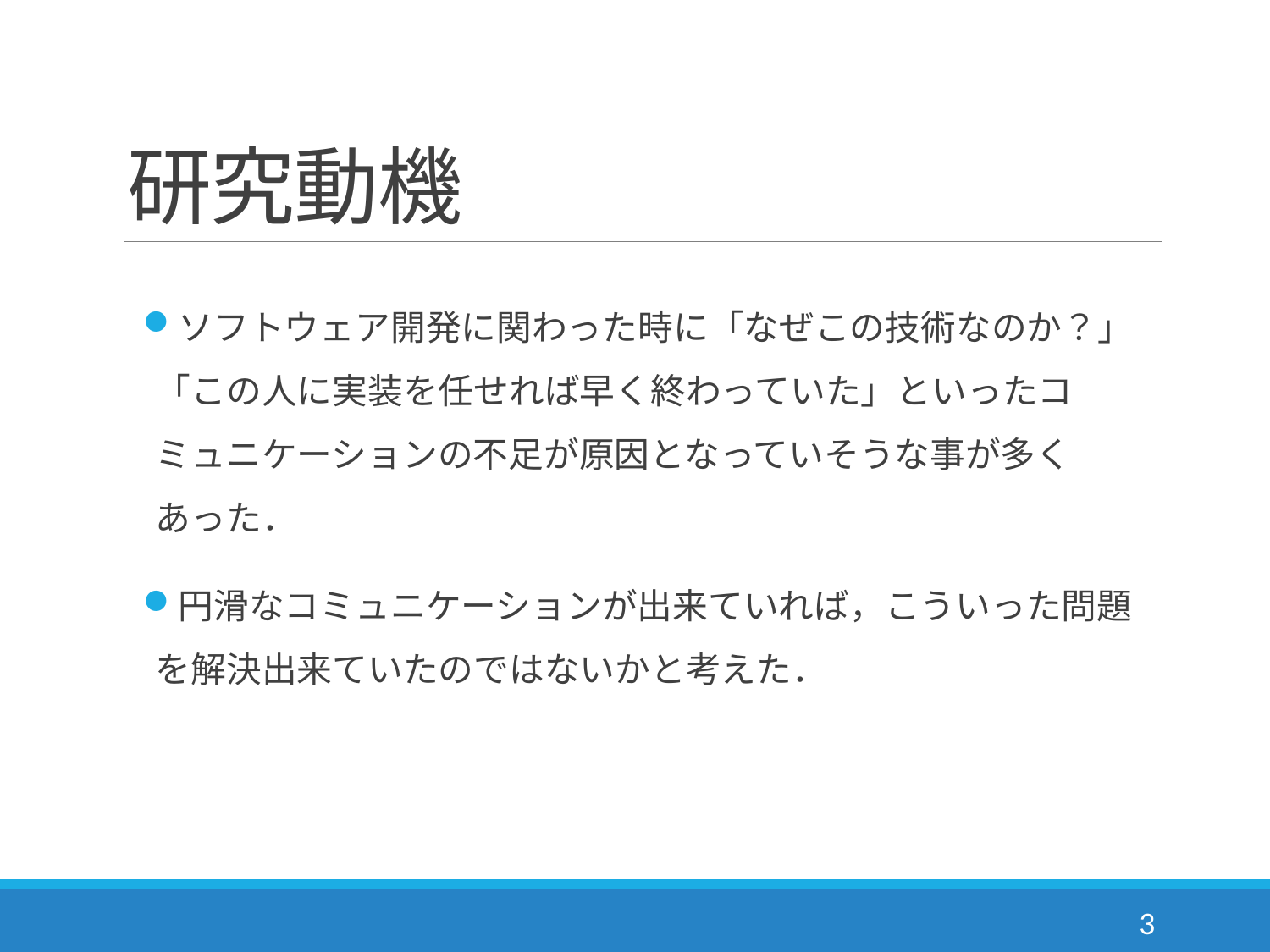

# 研究動機
ソフトウェア開発に関わった時に「なぜこの技術なのか？」「この人に実装を任せれば早く終わっていた」といったコミュニケーションの不足が原因となっていそうな事が多くあった．
円滑なコミュニケーションが出来ていれば，こういった問題を解決出来ていたのではないかと考えた．
3